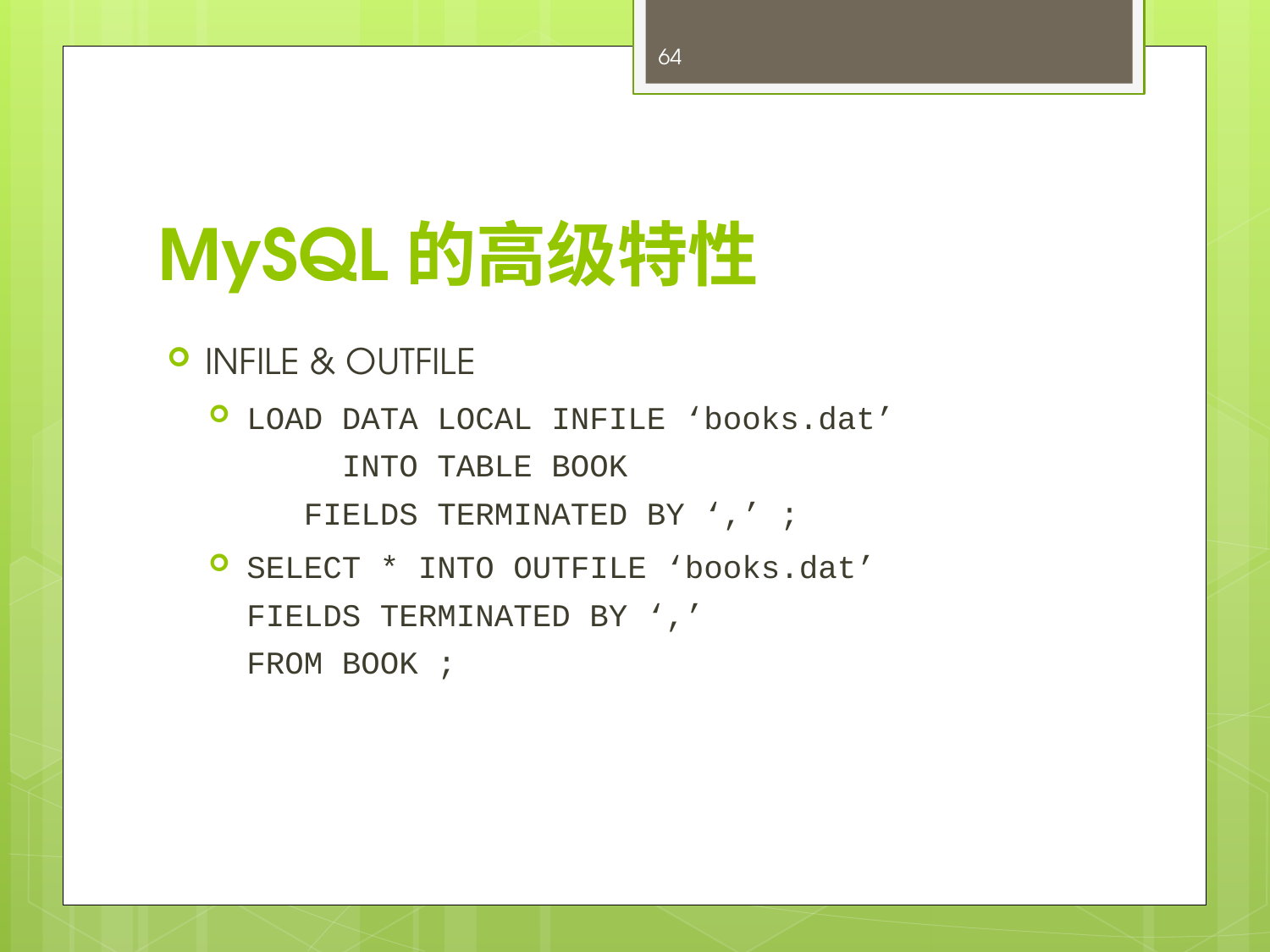

64
# MySQL的高级特性
INFILE & OUTFILE
LOAD DATA LOCAL INFILE ‘books.dat’
     INTO TABLE BOOK
   FIELDS TERMINATED BY ‘,’ ;
SELECT * INTO OUTFILE ‘books.dat’
FIELDS TERMINATED BY ‘,’
FROM BOOK ;